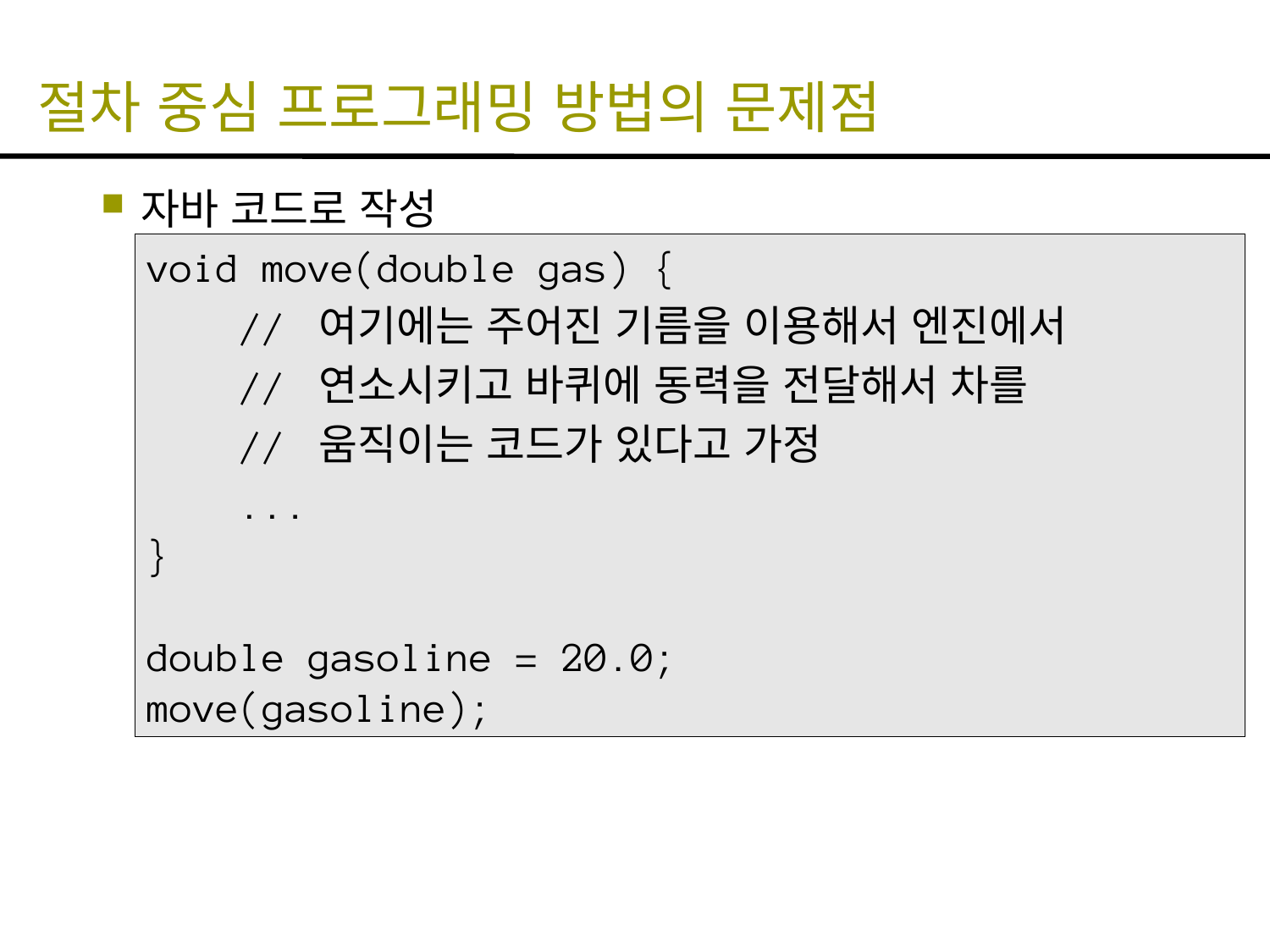

# 절차 중심 프로그래밍 방법의 문제점
자바 코드로 작성

void move(double gas) {
    // 여기에는 주어진 기름을 이용해서 엔진에서
    // 연소시키고 바퀴에 동력을 전달해서 차를
    // 움직이는 코드가 있다고 가정
    ...
}

double gasoline = 20.0;
move(gasoline);